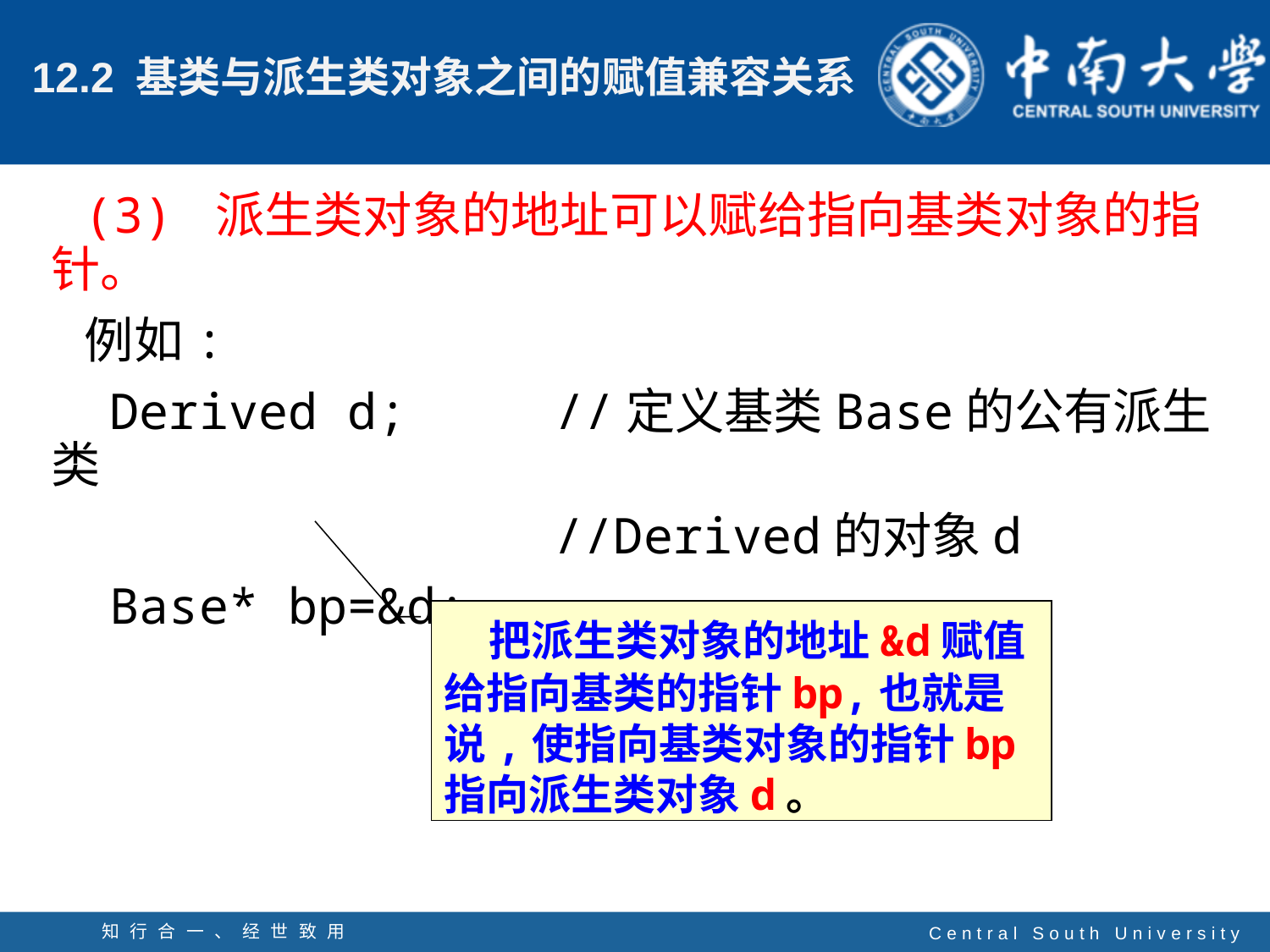

(3) 派生类对象的地址可以赋给指向基类对象的指针。
  例如:
  Derived d;     //定义基类Base的公有派生类
                 //Derived的对象d
  Base* bp=&d;
   把派生类对象的地址&d赋值给指向基类的指针bp,也就是说,使指向基类对象的指针bp指向派生类对象d。

知行合一、经世致用
自强不息 厚德载物
Central South University
12